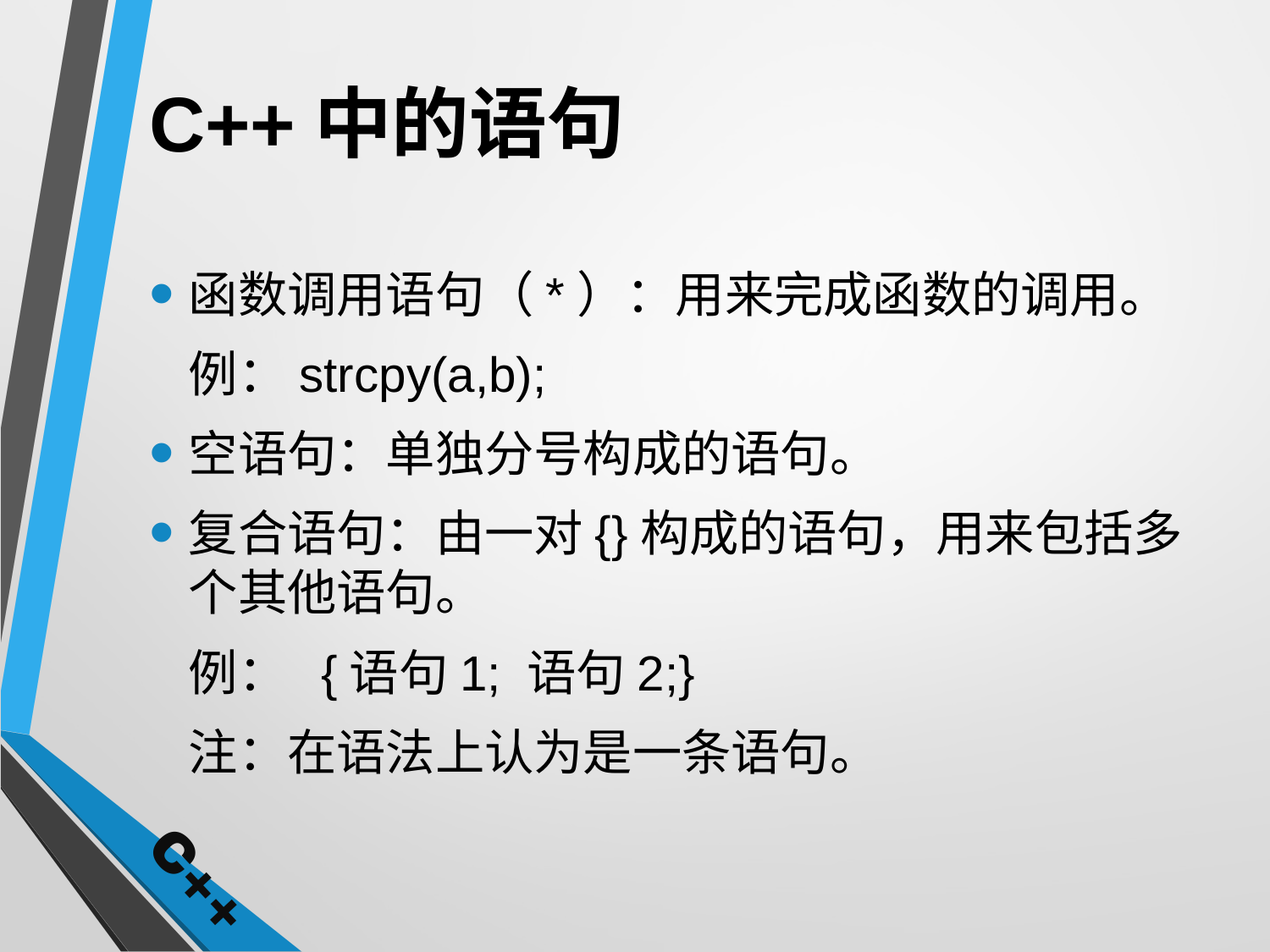

# C++中的语句
函数调用语句（*）：用来完成函数的调用。
	例：strcpy(a,b);
空语句：单独分号构成的语句。
复合语句：由一对{}构成的语句，用来包括多个其他语句。
	例：  {语句1; 语句2;}
	注：在语法上认为是一条语句。